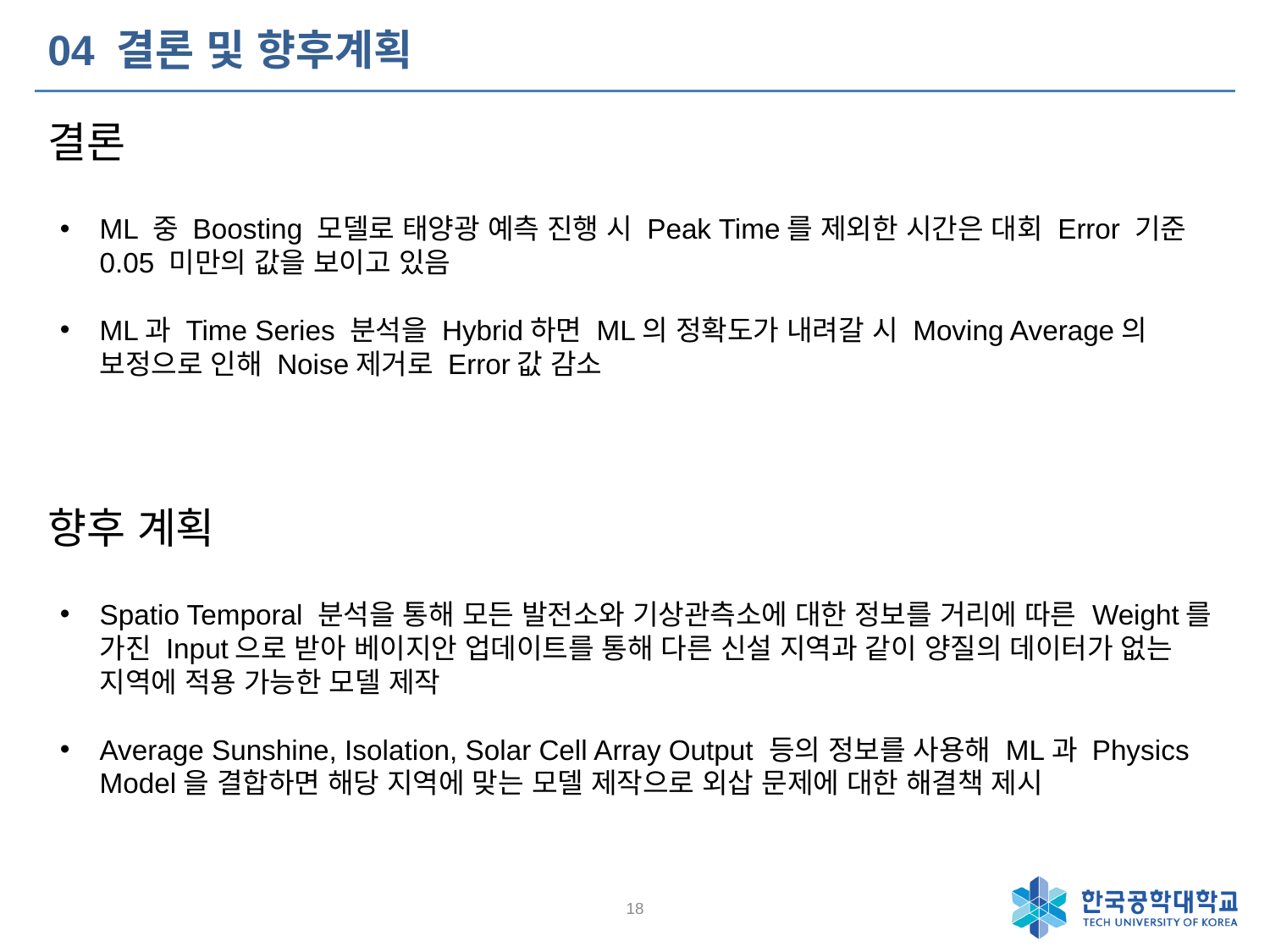

# 04 결론 및 향후계획
결론
ML 중 Boosting 모델로 태양광 예측 진행 시 Peak Time를 제외한 시간은 대회 Error 기준 0.05 미만의 값을 보이고 있음

ML과 Time Series 분석을 Hybrid하면 ML의 정확도가 내려갈 시 Moving Average의 보정으로 인해 Noise제거로 Error값 감소

향후 계획
Spatio Temporal 분석을 통해 모든 발전소와 기상관측소에 대한 정보를 거리에 따른 Weight를 가진 Input으로 받아 베이지안 업데이트를 통해 다른 신설 지역과 같이 양질의 데이터가 없는 지역에 적용 가능한 모델 제작

Average Sunshine, Isolation, Solar Cell Array Output 등의 정보를 사용해 ML과 Physics Model을 결합하면 해당 지역에 맞는 모델 제작으로 외삽 문제에 대한 해결책 제시
18